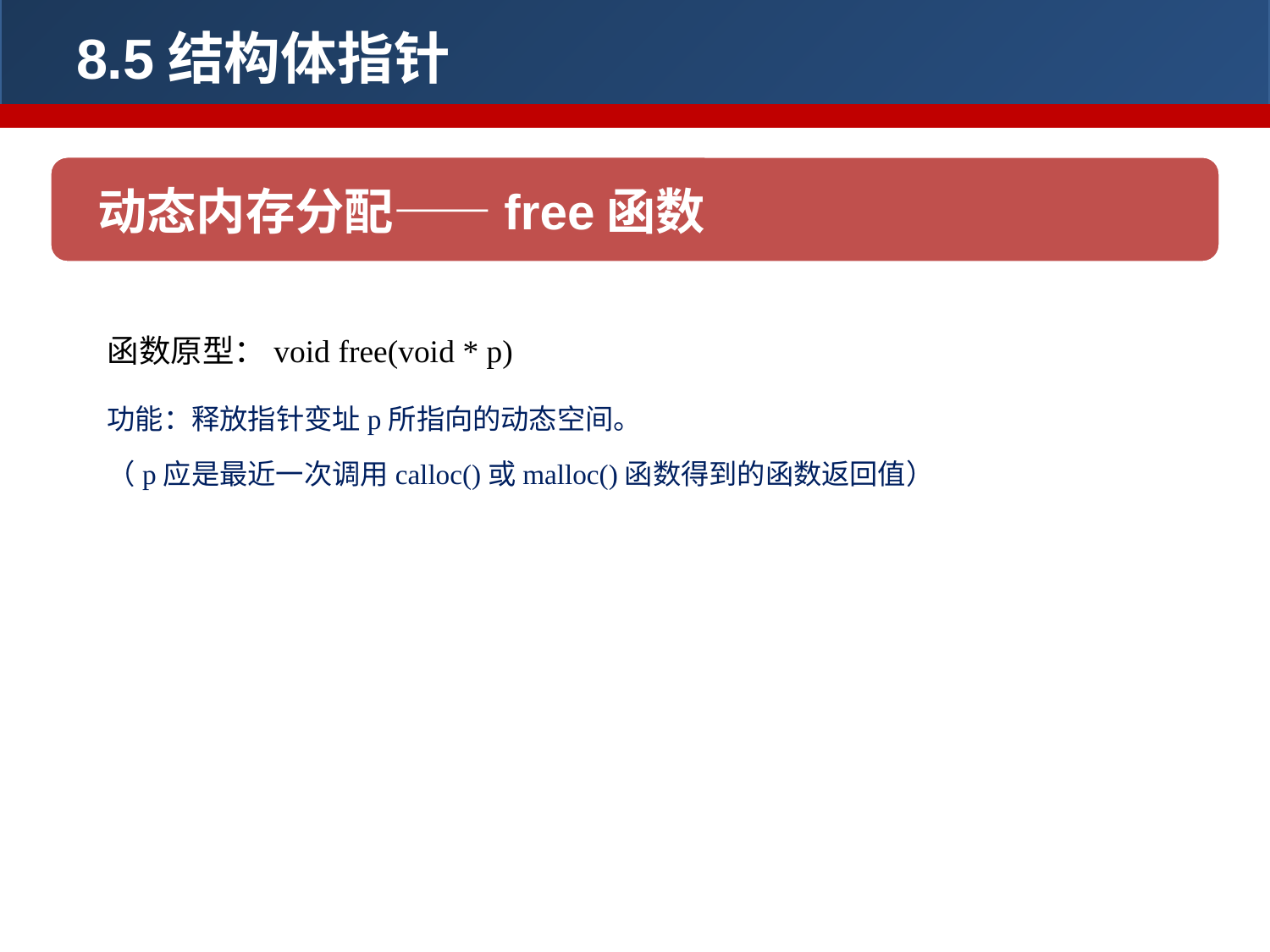

8.5结构体指针
动态内存分配——free函数
函数原型：void free(void * p)
功能：释放指针变址p所指向的动态空间。
（p应是最近一次调用calloc()或malloc()函数得到的函数返回值）